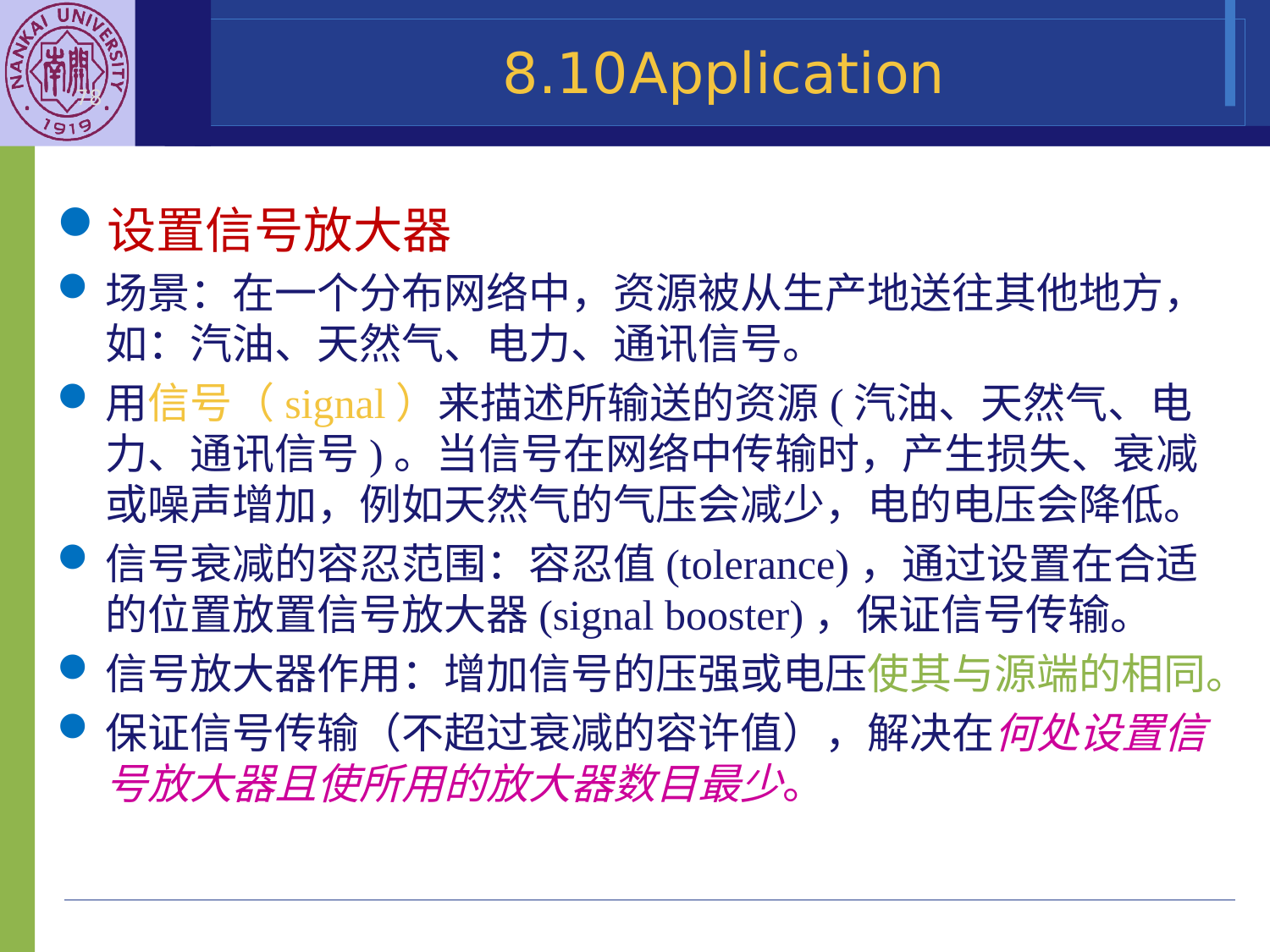

8.10	Application
78

设置信号放大器
场景：在一个分布网络中，资源被从生产地送往其他地方，如：汽油、天然气、电力、通讯信号。
用信号（signal）来描述所输送的资源(汽油、天然气、电力、通讯信号)。当信号在网络中传输时，产生损失、衰减或噪声增加，例如天然气的气压会减少，电的电压会降低。
信号衰减的容忍范围：容忍值(tolerance)，通过设置在合适的位置放置信号放大器(signal booster)，保证信号传输。
信号放大器作用：增加信号的压强或电压使其与源端的相同。
保证信号传输（不超过衰减的容许值），解决在何处设置信号放大器且使所用的放大器数目最少。
78